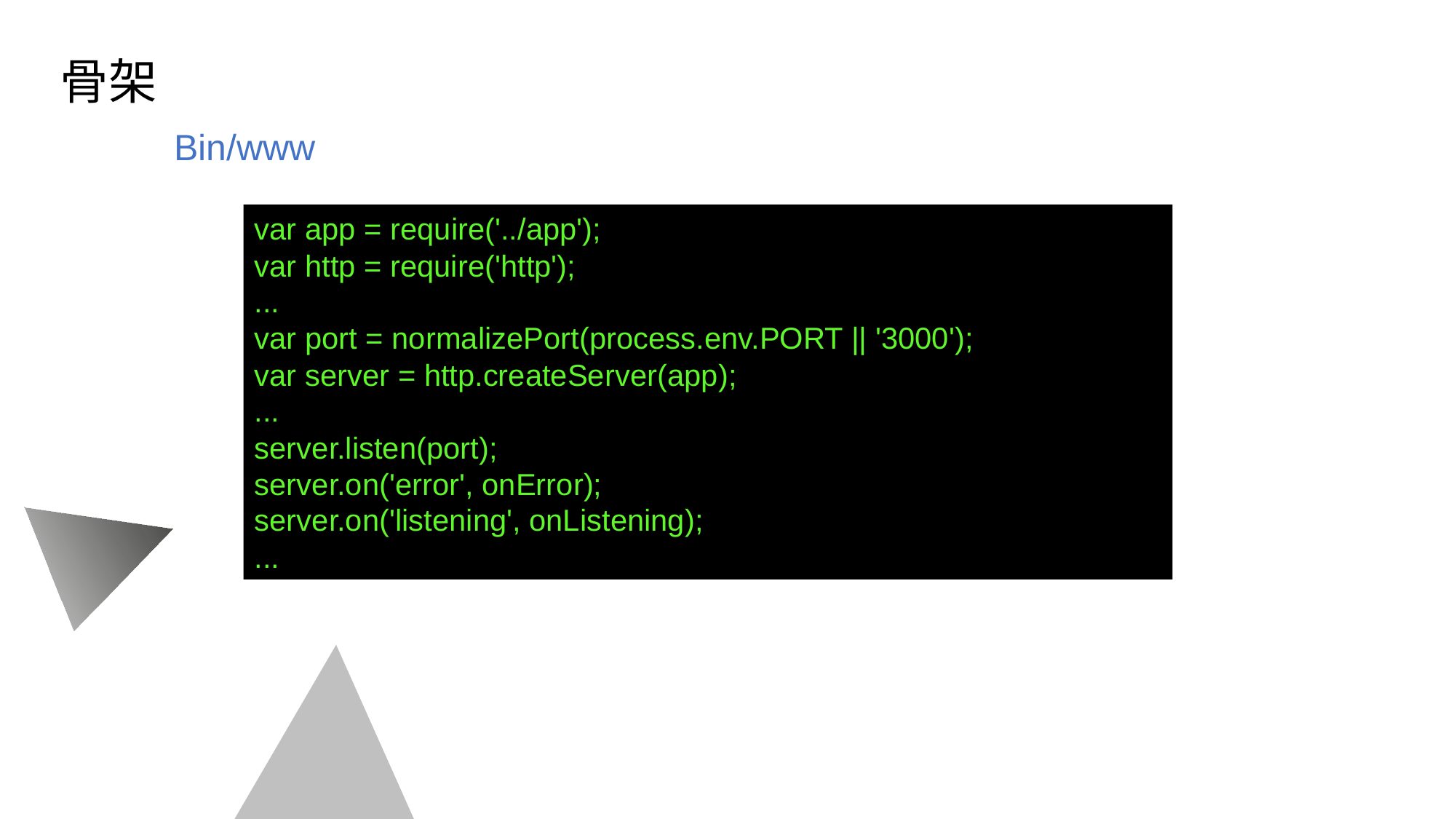

# 目录 CONTENTS
骨架
Bin/www
var app = require('../app');
var http = require('http');
...
var port = normalizePort(process.env.PORT || '3000');
var server = http.createServer(app);
...
server.listen(port);
server.on('error', onError);
server.on('listening', onListening);
...

6